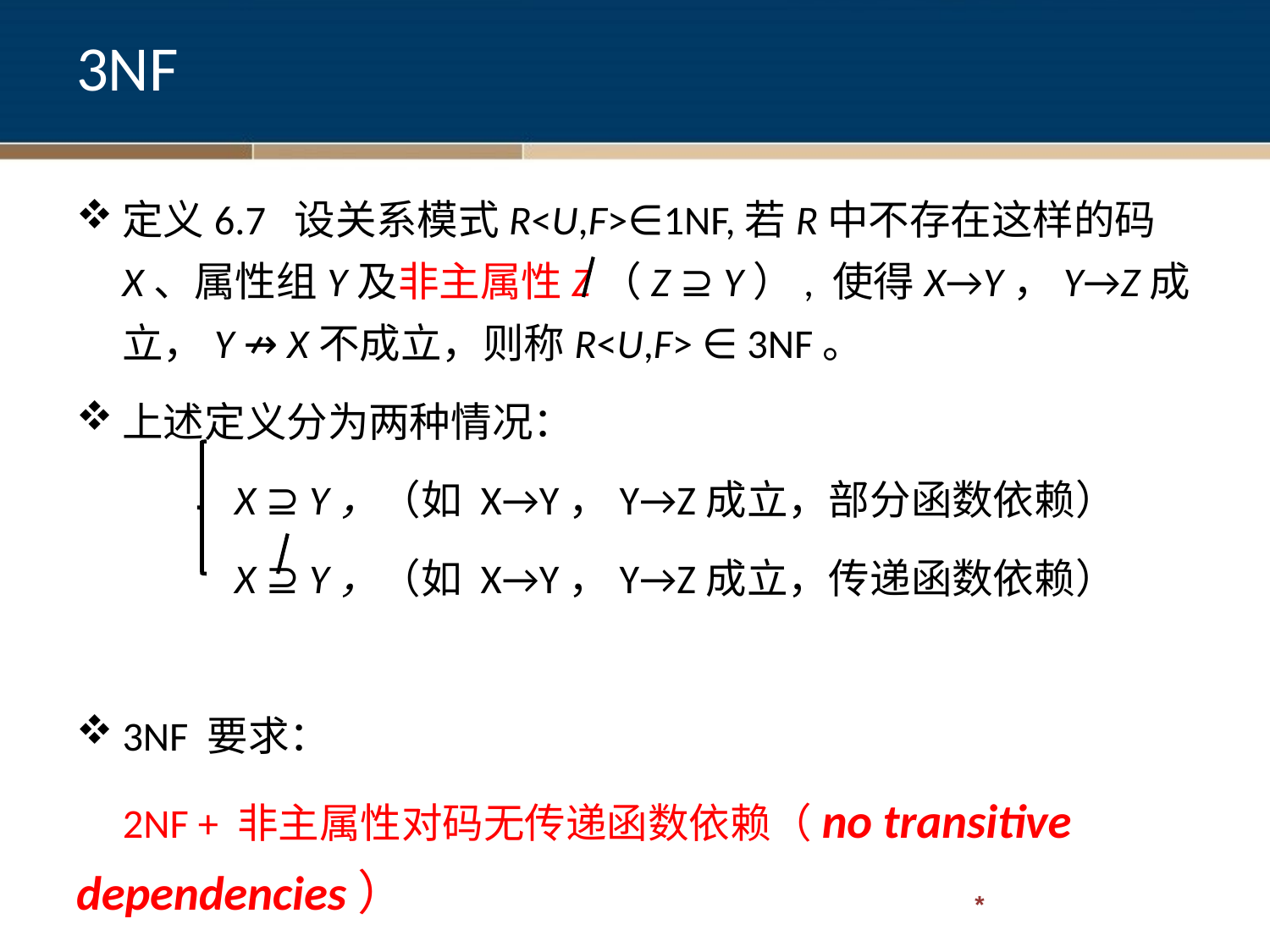

3NF
定义6.7  设关系模式R<U,F>∈1NF,若R中不存在这样的码X、属性组Y及非主属性Z（Z ⊇ Y）, 使得X→Y，Y→Z成立，Y ↛ X不成立，则称R<U,F> ∈ 3NF。
上述定义分为两种情况：
                 X ⊇ Y，（如 X→Y，Y→Z成立，部分函数依赖）
                 X ⊇ Y，（如 X→Y，Y→Z成立，传递函数依赖）

3NF 要求：
     2NF + 非主属性对码无传递函数依赖（no transitive dependencies）

*